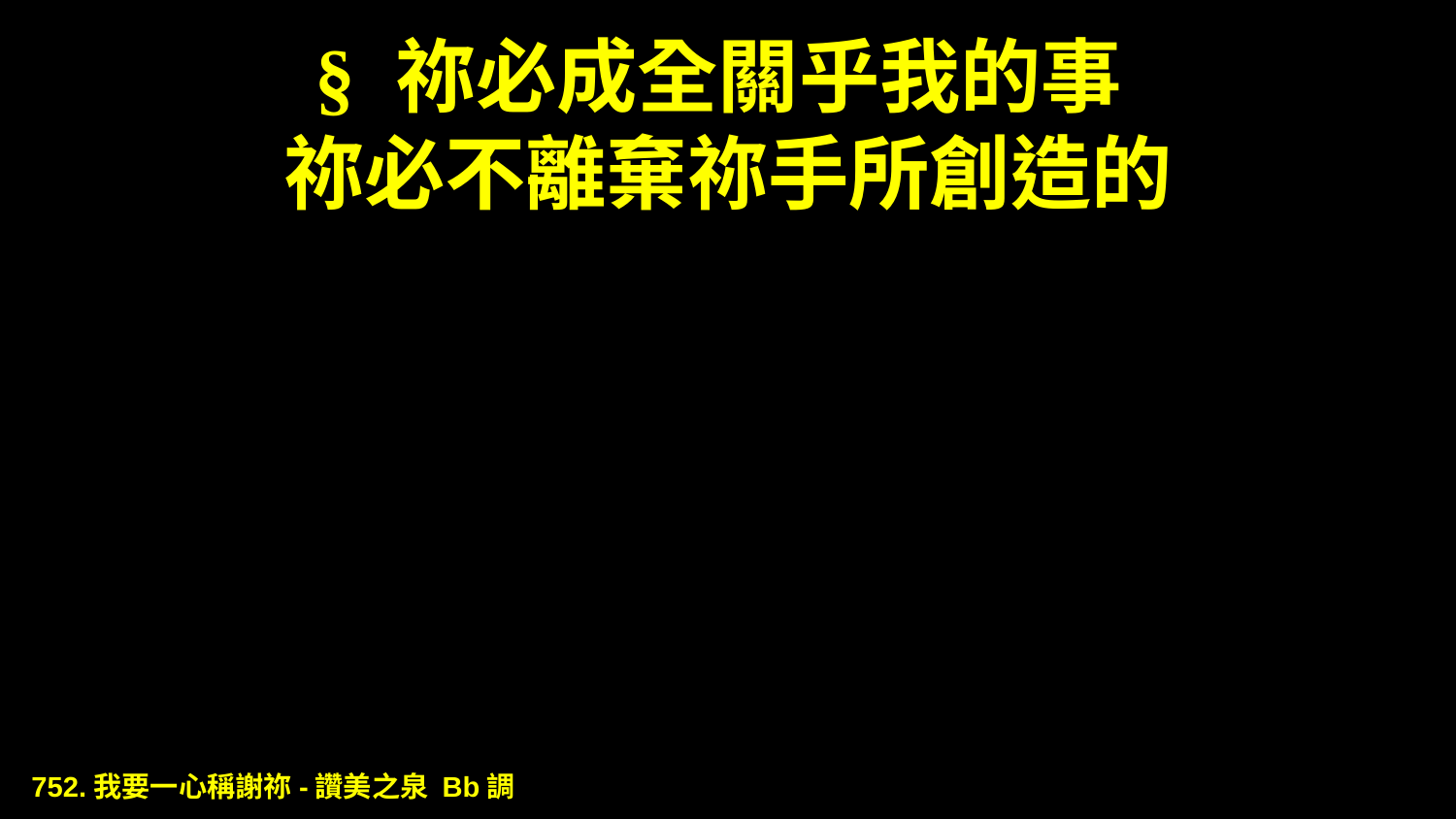

# § 祢必成全關乎我的事 祢必不離棄祢手所創造的
752.我要一心稱謝祢-讚美之泉 Bb調